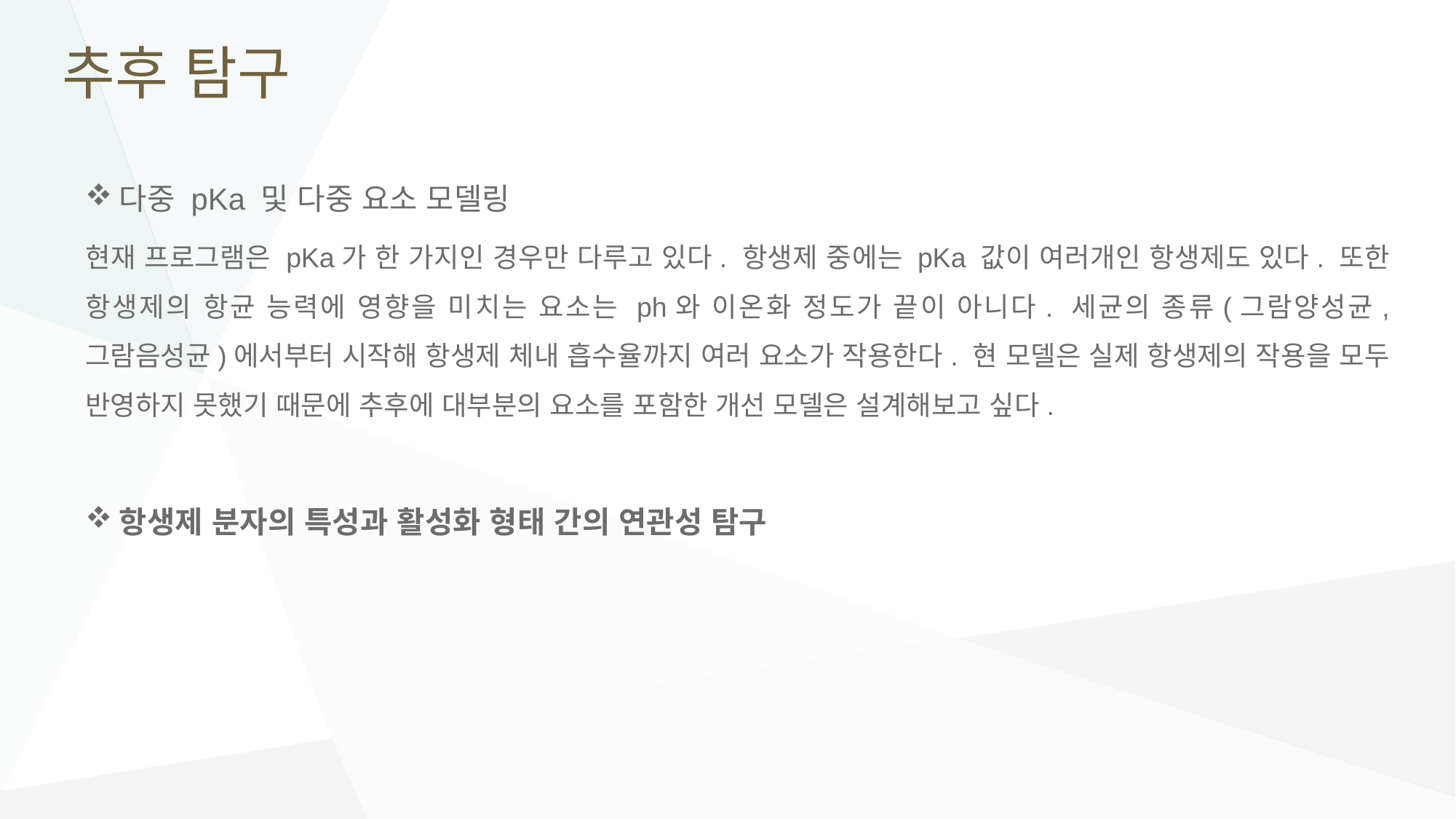

# 추후 탐구
다중 pKa 및 다중 요소 모델링
현재 프로그램은 pKa가 한 가지인 경우만 다루고 있다. 항생제 중에는 pKa 값이 여러개인 항생제도 있다. 또한 항생제의 항균 능력에 영향을 미치는 요소는 ph와 이온화 정도가 끝이 아니다. 세균의 종류(그람양성균, 그람음성균)에서부터 시작해 항생제 체내 흡수율까지 여러 요소가 작용한다. 현 모델은 실제 항생제의 작용을 모두 반영하지 못했기 때문에 추후에 대부분의 요소를 포함한 개선 모델은 설계해보고 싶다.

항생제 분자의 특성과 활성화 형태 간의 연관성 탐구